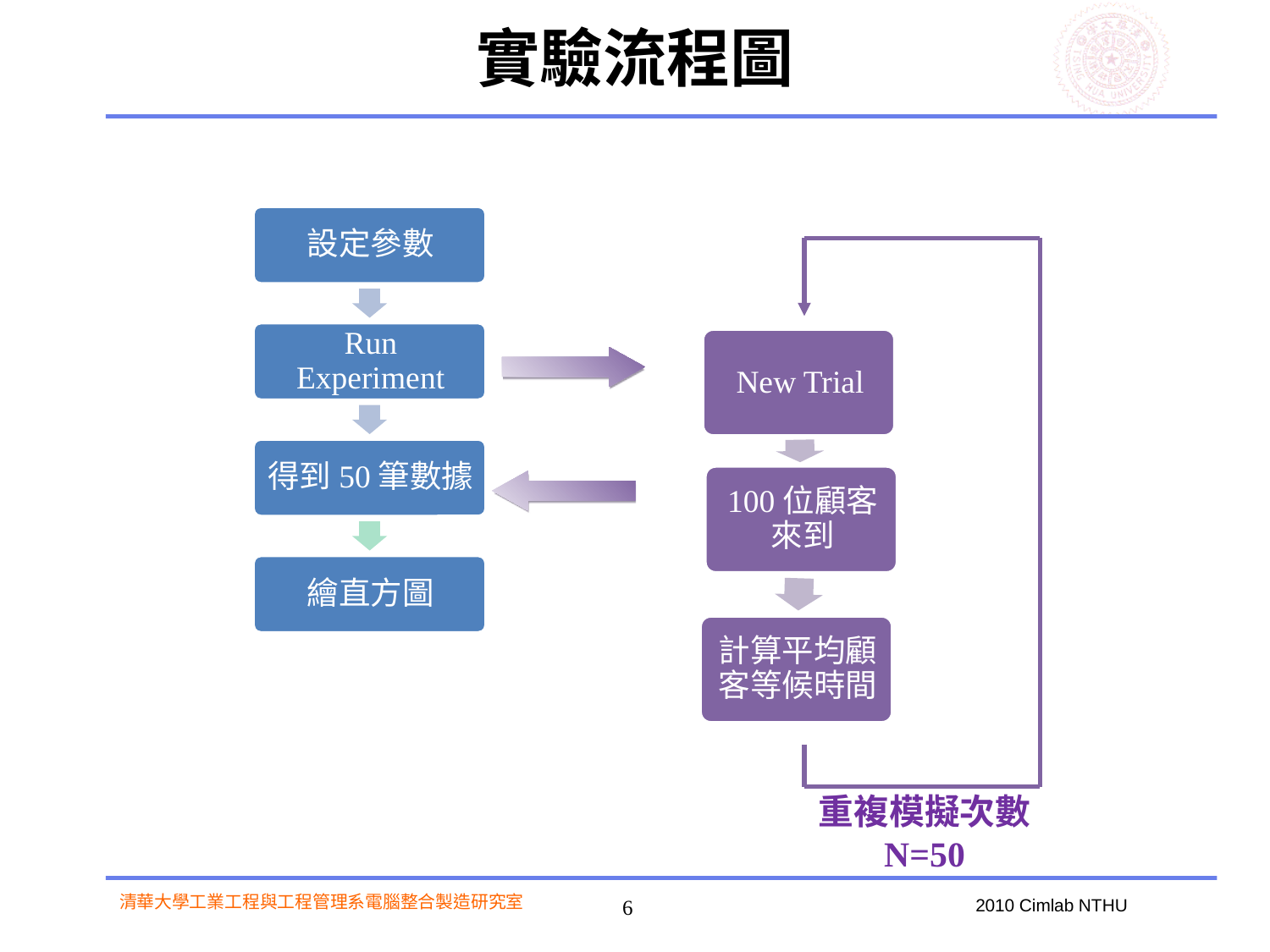

實驗流程圖
設定參數

Run Experiment

得到50筆數據

繪直方圖
New Trial

100位顧客來到

計算平均顧客等候時間

重複模擬次數
N=50